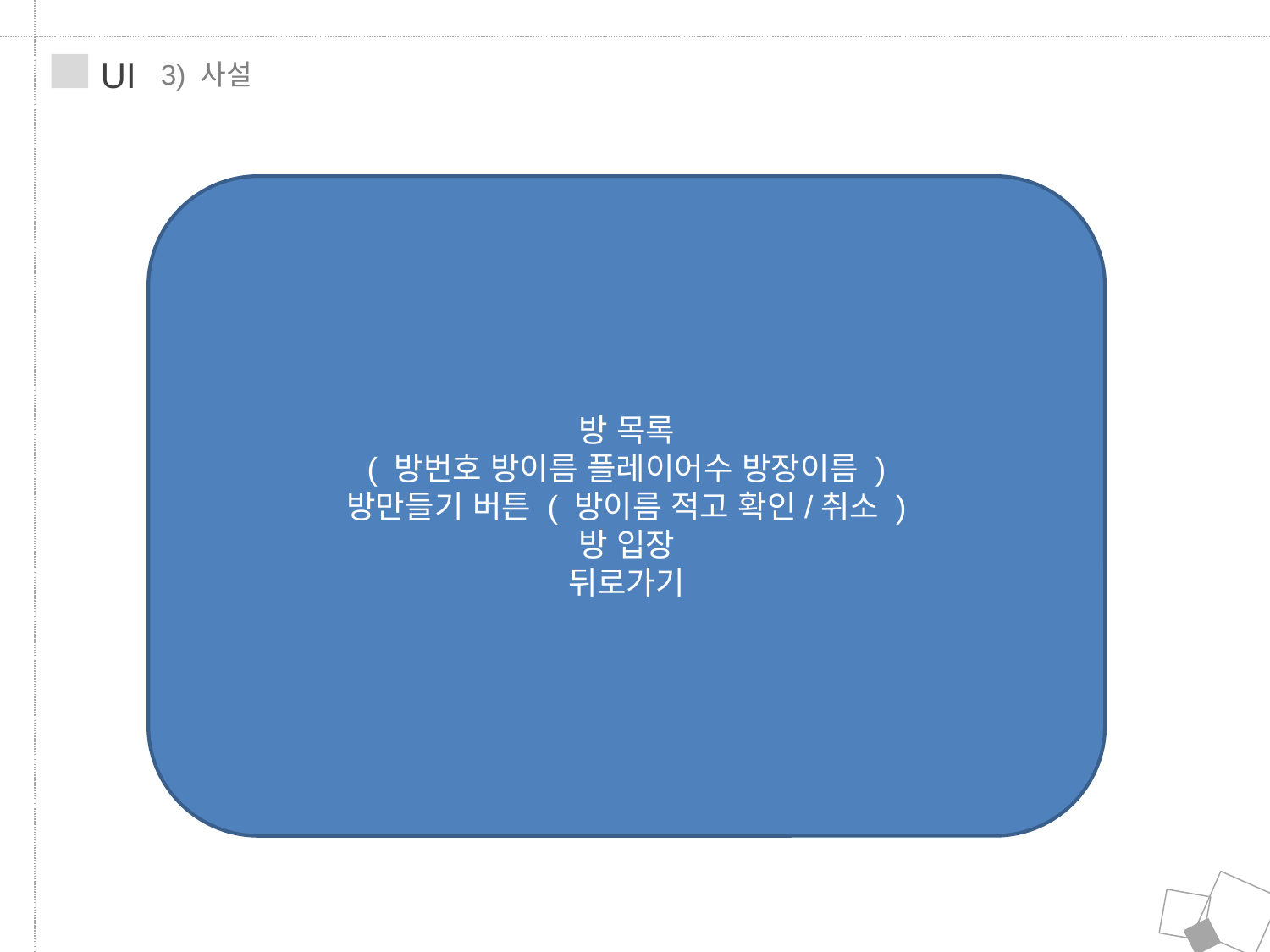

UI
3) 사설

방 목록
( 방번호 방이름 플레이어수 방장이름 )
방만들기 버튼 ( 방이름 적고 확인/취소 )
방 입장
뒤로가기